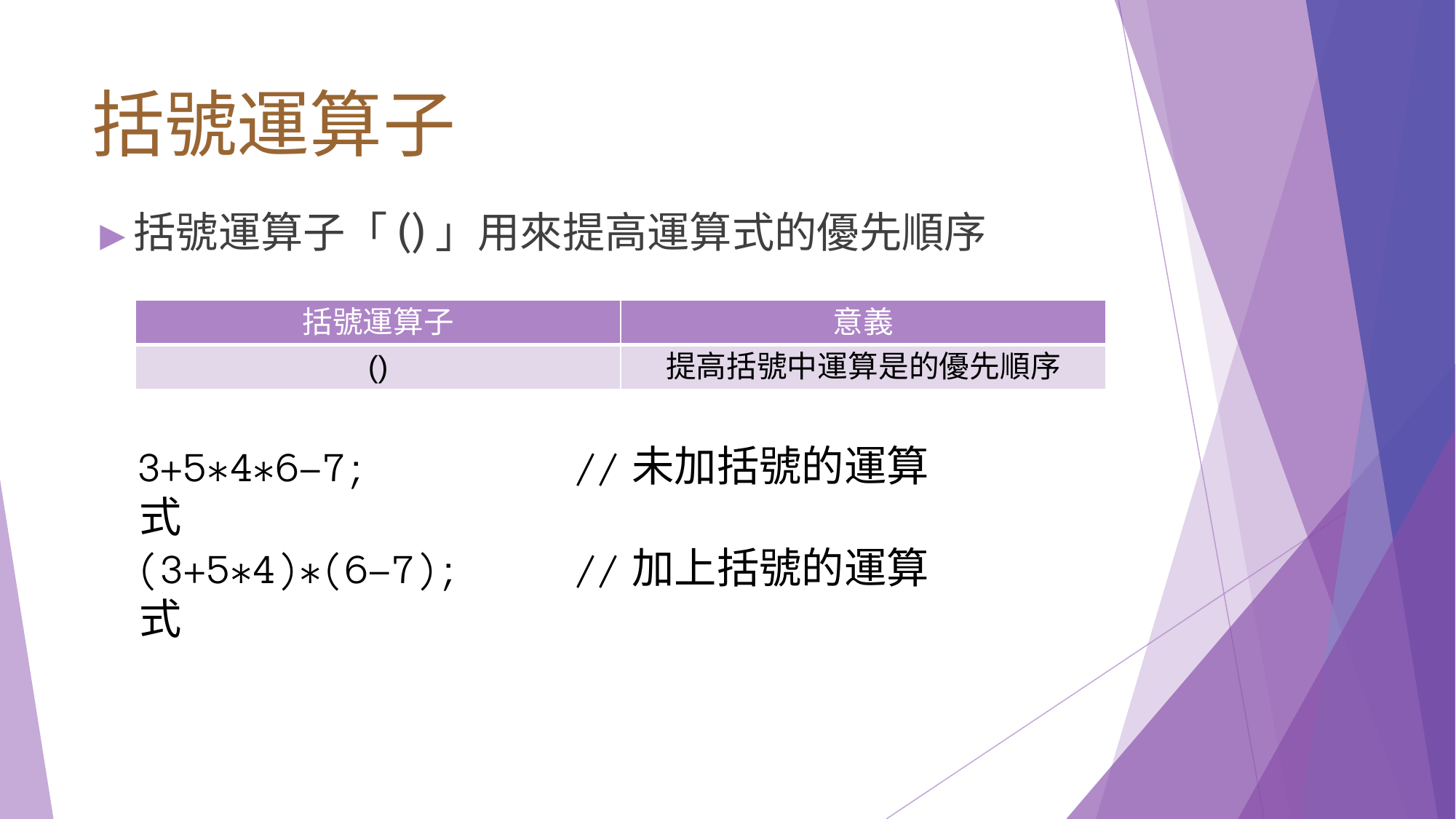

# 括號運算⼦
括號運算⼦「()」⽤來提⾼運算式的優先順序
| 括號運算⼦ | 意義 |
| --- | --- |
| () | 提高括號中運算是的優先順序 |
3+5*4*6-7;		//未加括號的運算式
(3+5*4)*(6-7);		//加上括號的運算式